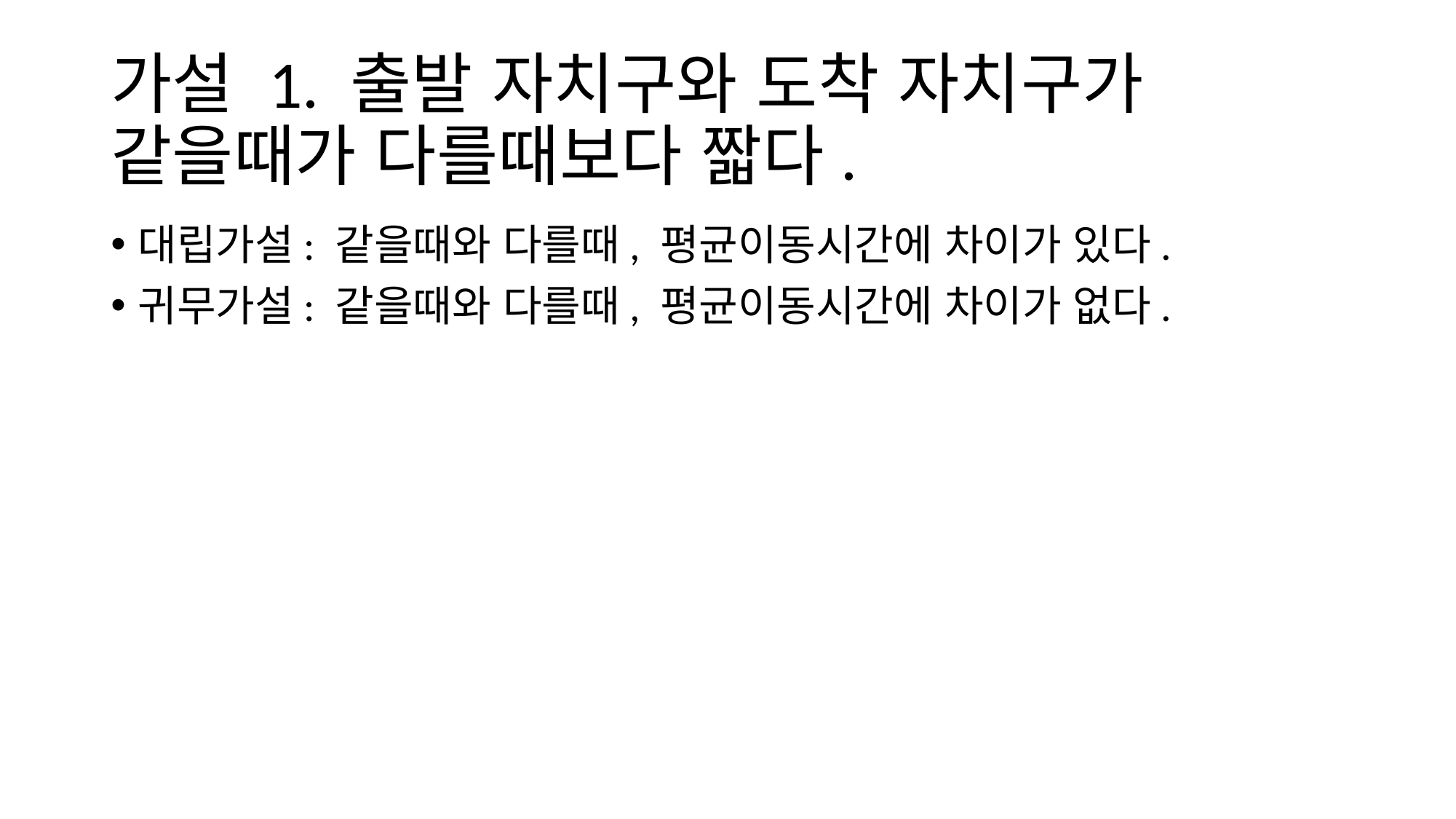

# 가설 1. 출발 자치구와 도착 자치구가 같을때가 다를때보다 짧다.
대립가설: 같을때와 다를때, 평균이동시간에 차이가 있다.
귀무가설: 같을때와 다를때, 평균이동시간에 차이가 없다.